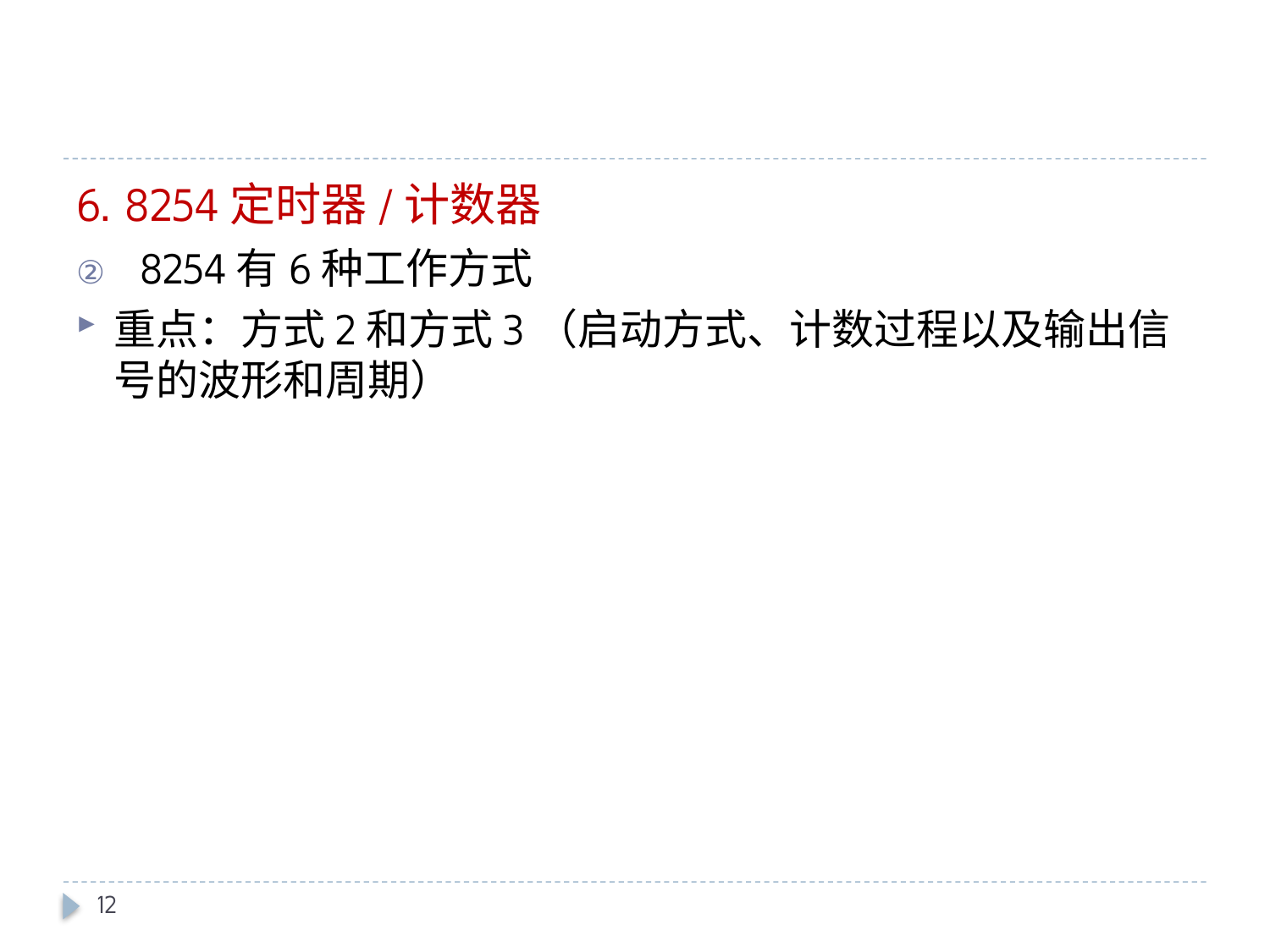

6. 8254定时器/计数器
8254有6种工作方式
重点：方式2和方式3（启动方式、计数过程以及输出信号的波形和周期）
12